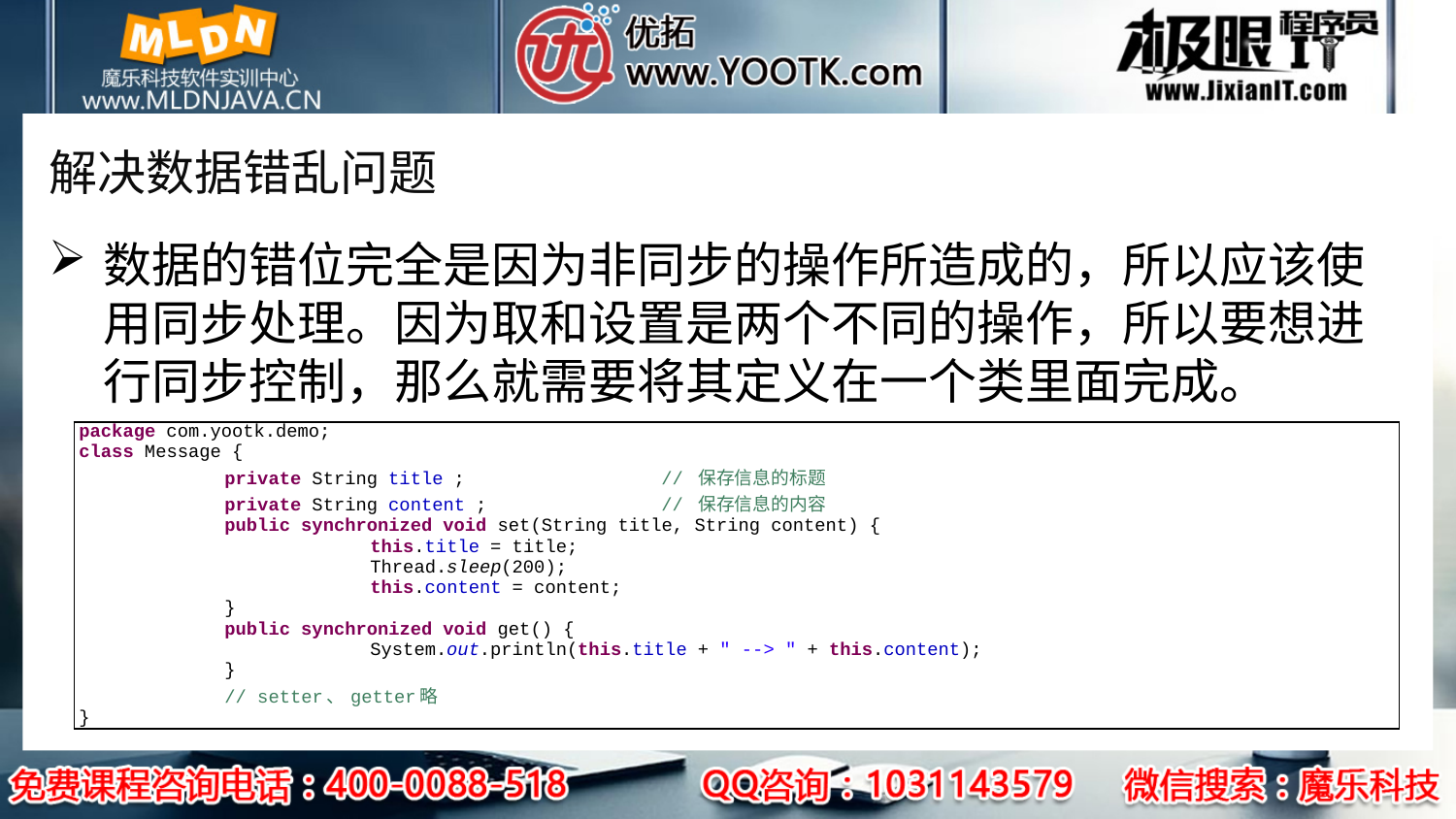

# 解决数据错乱问题
数据的错位完全是因为非同步的操作所造成的，所以应该使用同步处理。因为取和设置是两个不同的操作，所以要想进行同步控制，那么就需要将其定义在一个类里面完成。
| package com.yootk.demo; class Message { private String title ; // 保存信息的标题 private String content ; // 保存信息的内容 public synchronized void set(String title, String content) { this.title = title; Thread.sleep(200); this.content = content; } public synchronized void get() { System.out.println(this.title + " --> " + this.content); } // setter、getter略 } |
| --- |